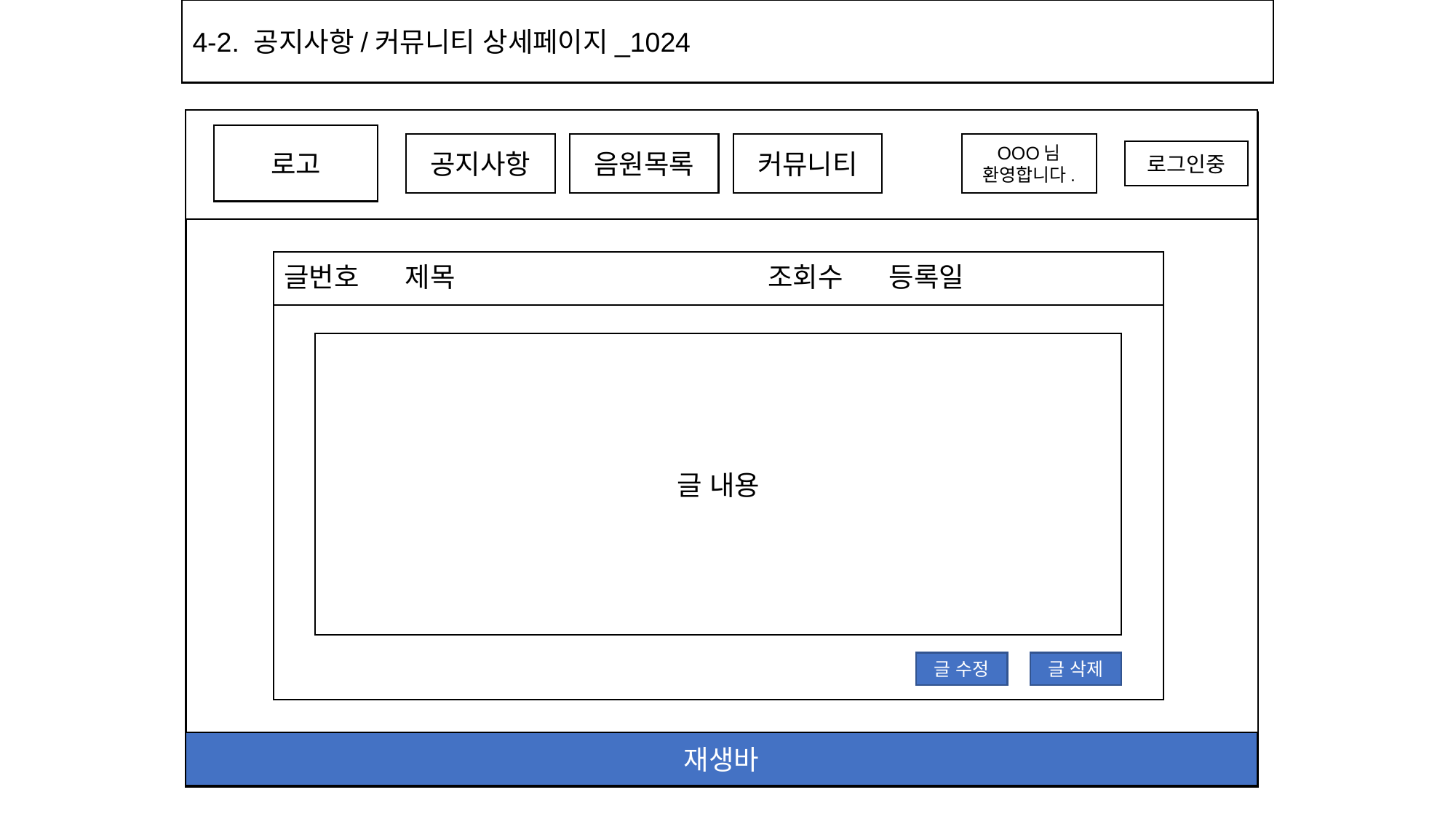

4-2. 공지사항/커뮤니티 상세페이지_1024

로고
공지사항
음원목록
커뮤니티
로그인중
재생바
OOO님 환영합니다.

글번호      제목                                         조회수      등록일
글 내용
글 수정
글 삭제